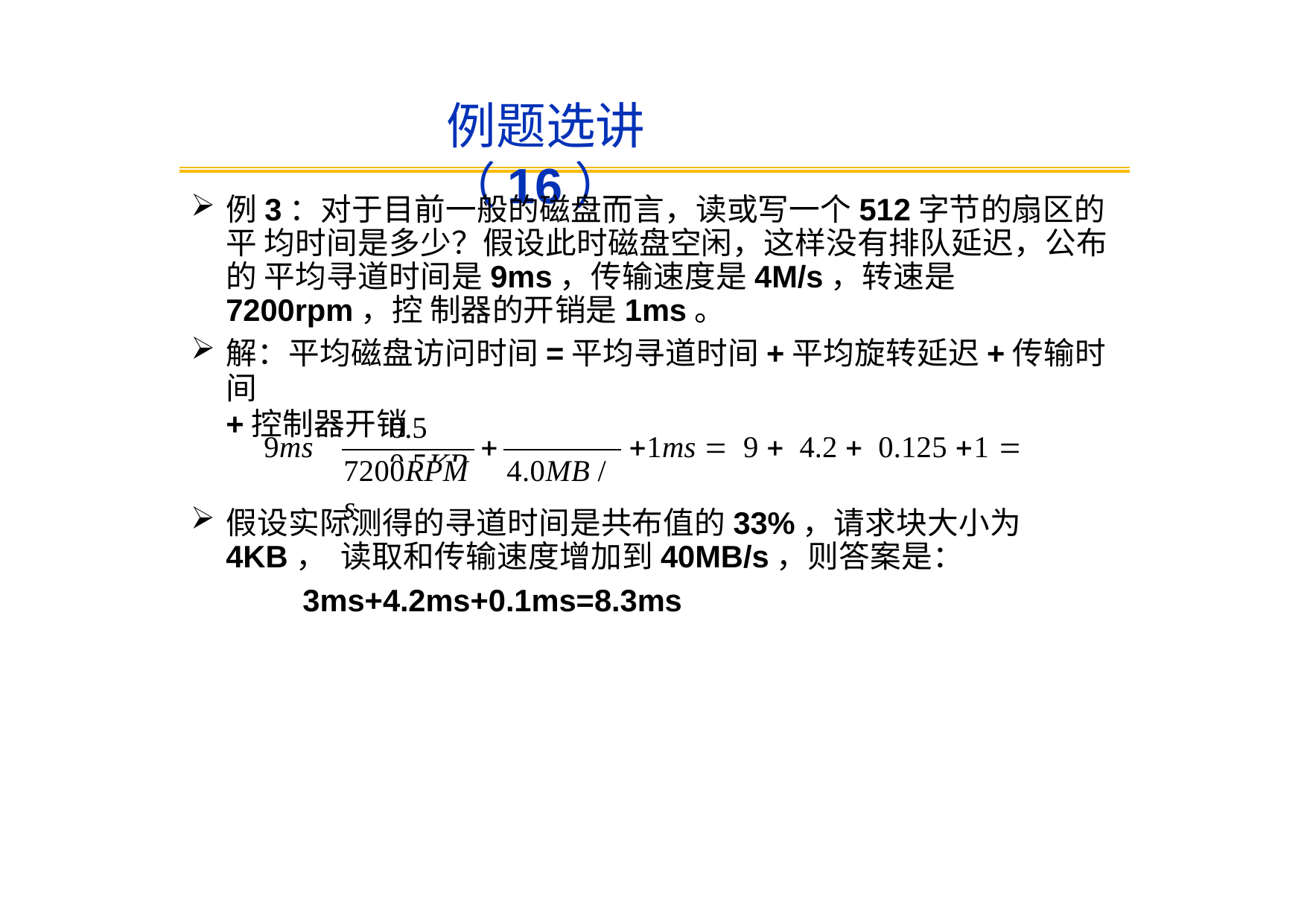

# 例题选讲（16）
例3：对于目前一般的磁盘而言，读或写一个512字节的扇区的平 均时间是多少？假设此时磁盘空闲，这样没有排队延迟，公布的 平均寻道时间是9ms，传输速度是4M/s，转速是7200rpm，控 制器的开销是1ms。
解：平均磁盘访问时间=平均寻道时间+平均旋转延迟+传输时间
+控制器开销
0.5	0.5KB
9ms +
+	+1ms = 9 + 4.2 + 0.125 +1 = 14.3ms
7200RPM	4.0MB / s

假设实际测得的寻道时间是共布值的33%，请求块大小为4KB，  读取和传输速度增加到40MB/s，则答案是：
3ms+4.2ms+0.1ms=8.3ms